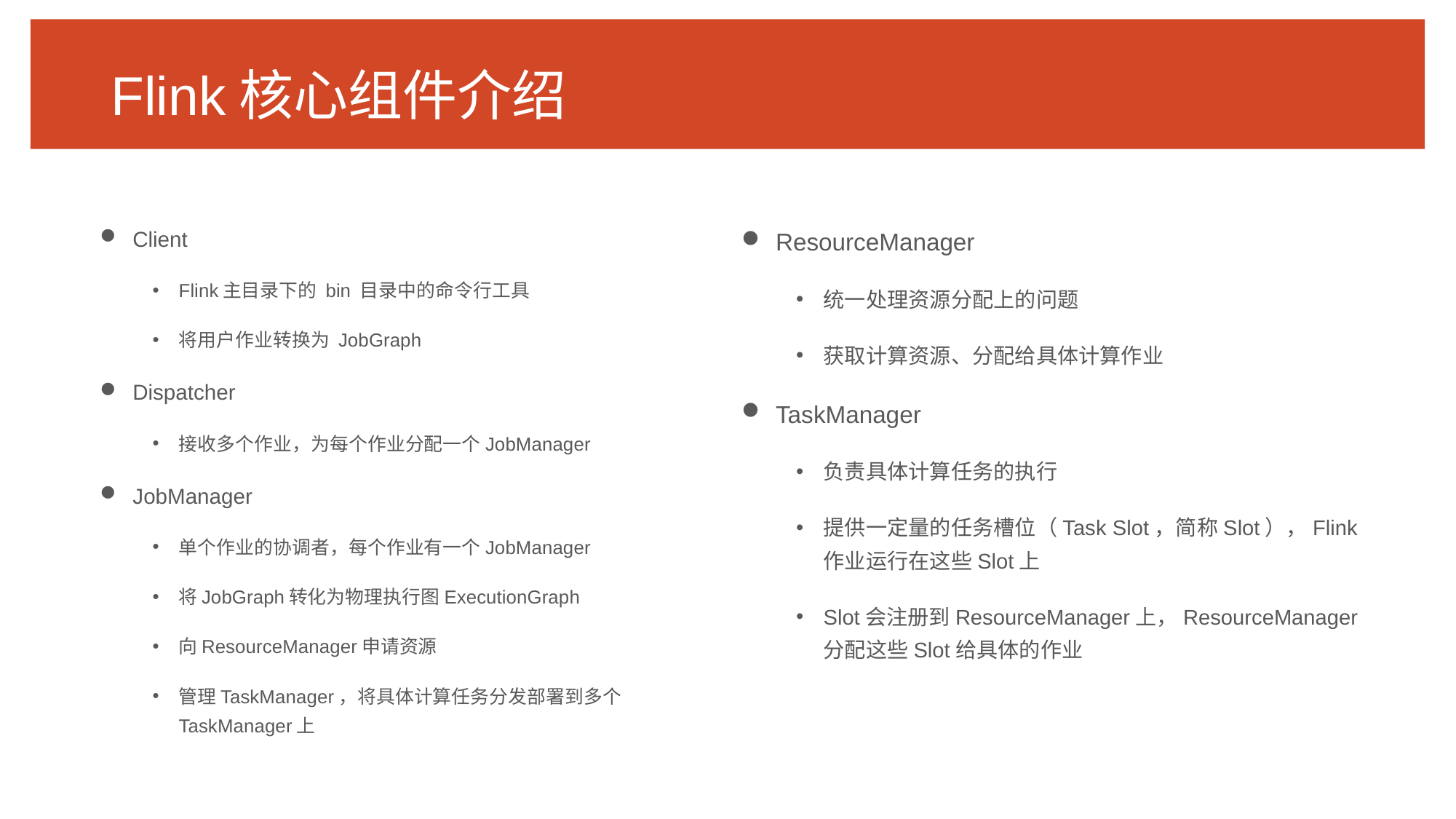

# Flink核心组件介绍
Client
Flink主目录下的 bin 目录中的命令行工具
将用户作业转换为 JobGraph
Dispatcher
接收多个作业，为每个作业分配一个JobManager
JobManager
单个作业的协调者，每个作业有一个JobManager
将JobGraph转化为物理执行图ExecutionGraph
向ResourceManager申请资源
管理TaskManager，将具体计算任务分发部署到多个TaskManager上
ResourceManager
统一处理资源分配上的问题
获取计算资源、分配给具体计算作业
TaskManager
负责具体计算任务的执行
提供一定量的任务槽位（Task Slot，简称Slot），Flink作业运行在这些Slot上
Slot会注册到ResourceManager上，ResourceManager分配这些Slot给具体的作业